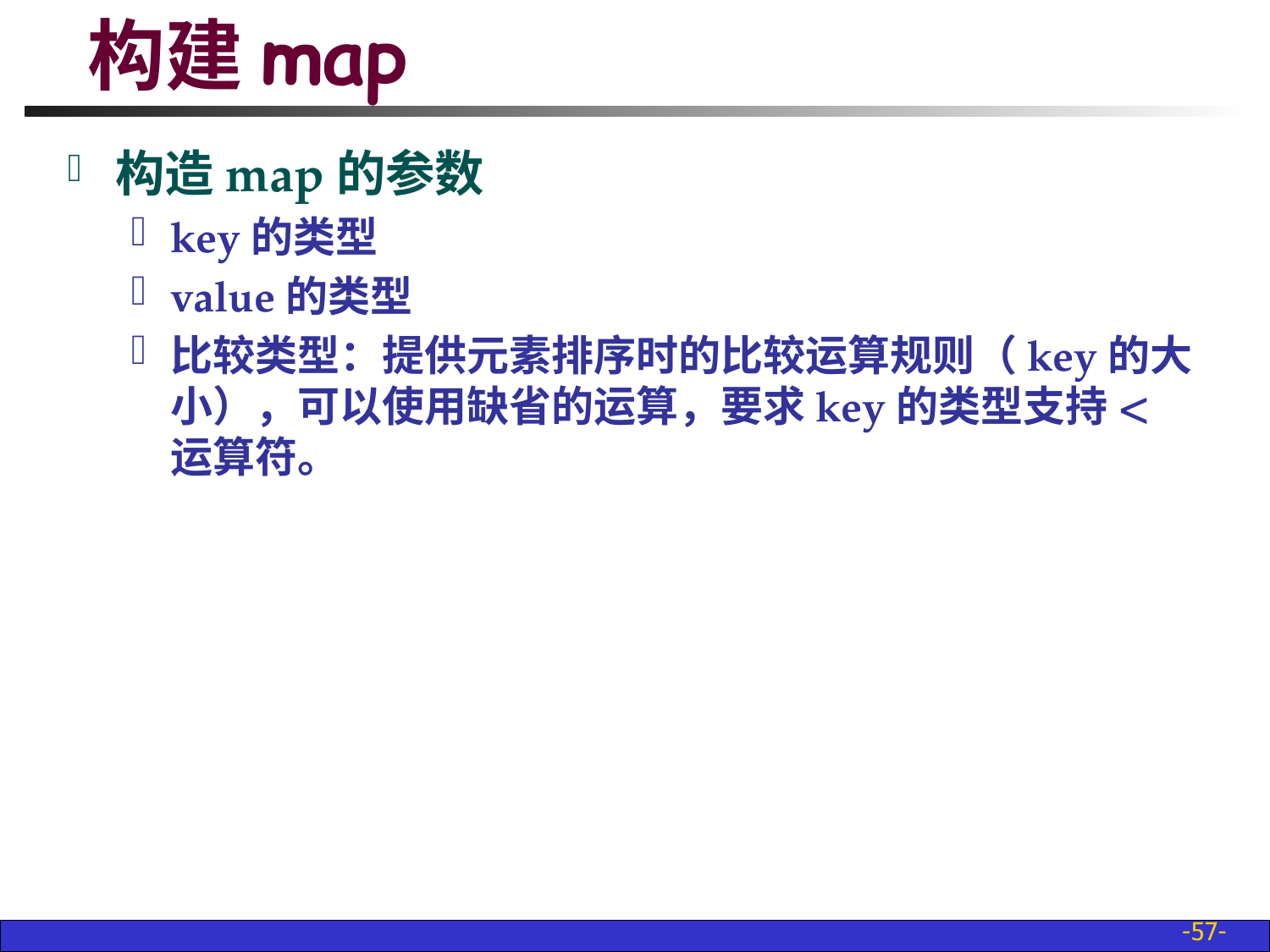

# 构建map
构造map的参数
key的类型
value的类型
比较类型：提供元素排序时的比较运算规则（key的大小），可以使用缺省的运算，要求key的类型支持<运算符。
-57-